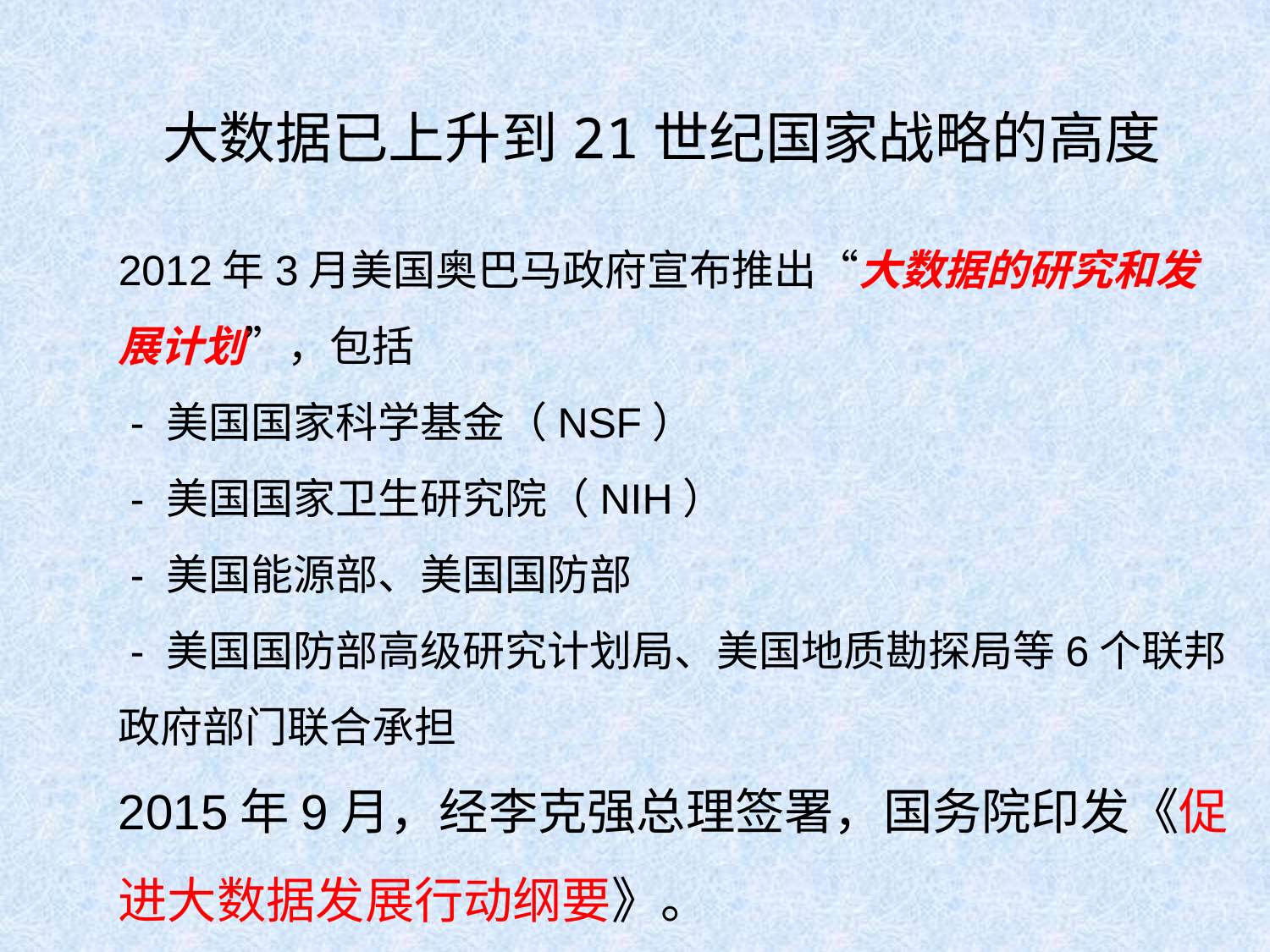

大数据已上升到21世纪国家战略的高度

2012年3月美国奥巴马政府宣布推出“大数据的研究和发展计划”，包括
 - 美国国家科学基金（NSF）
 - 美国国家卫生研究院（NIH）
 - 美国能源部、美国国防部
 - 美国国防部高级研究计划局、美国地质勘探局等6个联邦政府部门联合承担
2015年9月，经李克强总理签署，国务院印发《促进大数据发展行动纲要》。